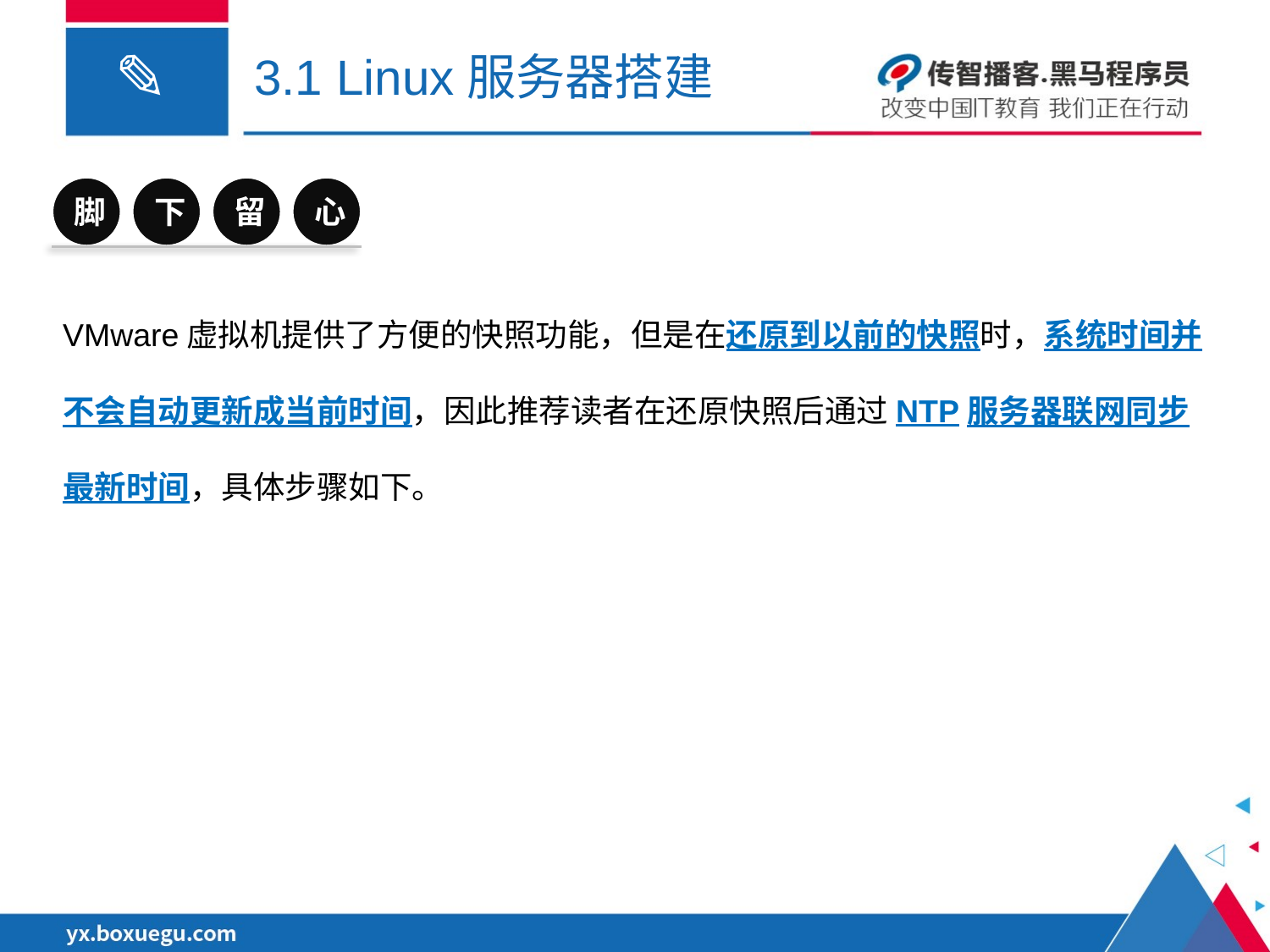

# 3.1 Linux服务器搭建
脚
下
留
心
VMware虚拟机提供了方便的快照功能，但是在还原到以前的快照时，系统时间并不会自动更新成当前时间，因此推荐读者在还原快照后通过NTP服务器联网同步最新时间，具体步骤如下。